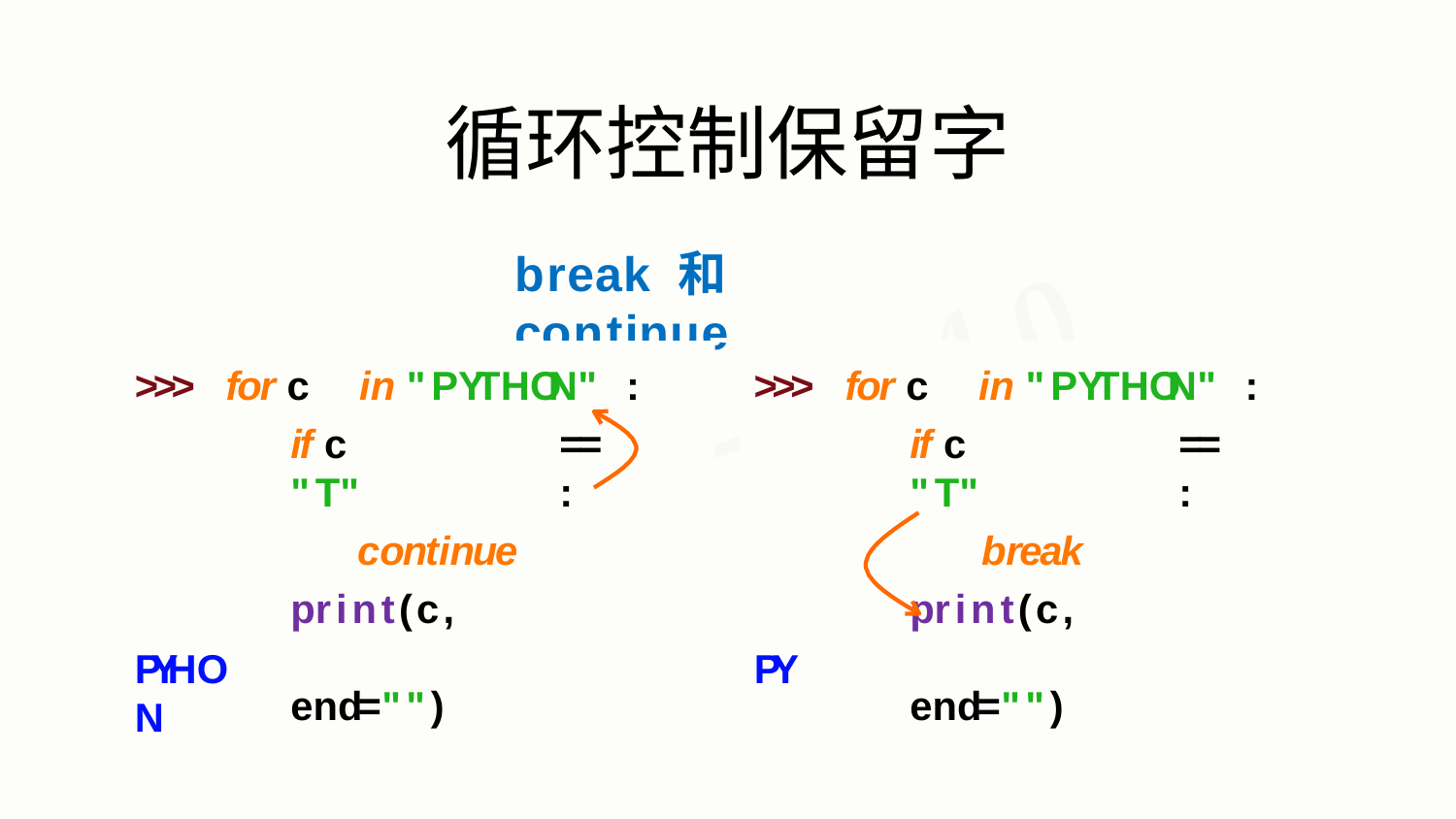

# 循环控制保留字
break 和 continue

>>>	for c	in "PYTHON"	:
if c	==	"T"	:
continue
print(c,	end="")
>>>	for c	in "PYTHON"	:
if c	==	"T"	:
break
print(c,	end="")

PYHON
PY